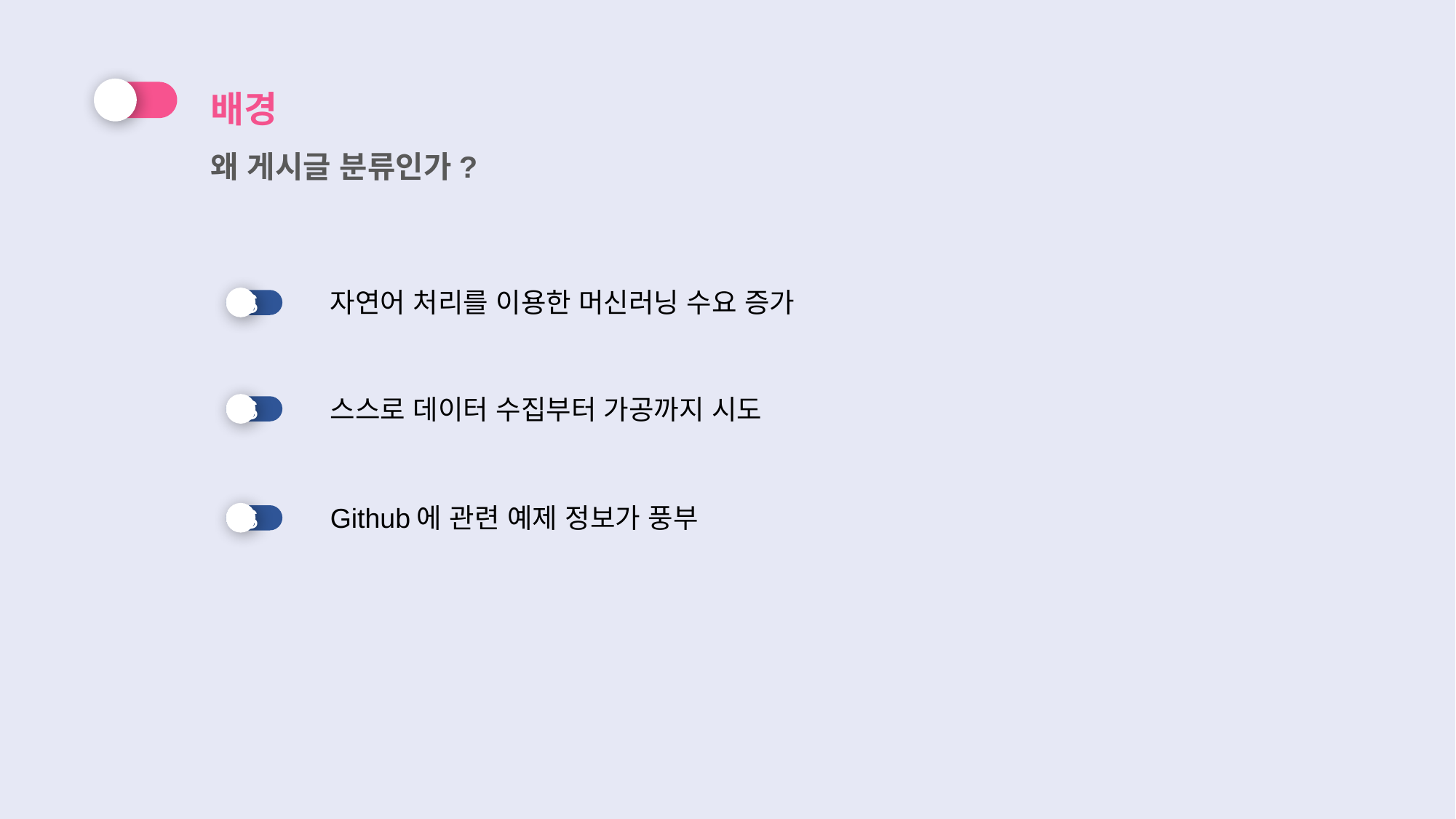

배경
왜 게시글 분류인가?

자연어 처리를 이용한 머신러닝 수요 증가
S

스스로 데이터 수집부터 가공까지 시도
S

Github에 관련 예제 정보가 풍부
S